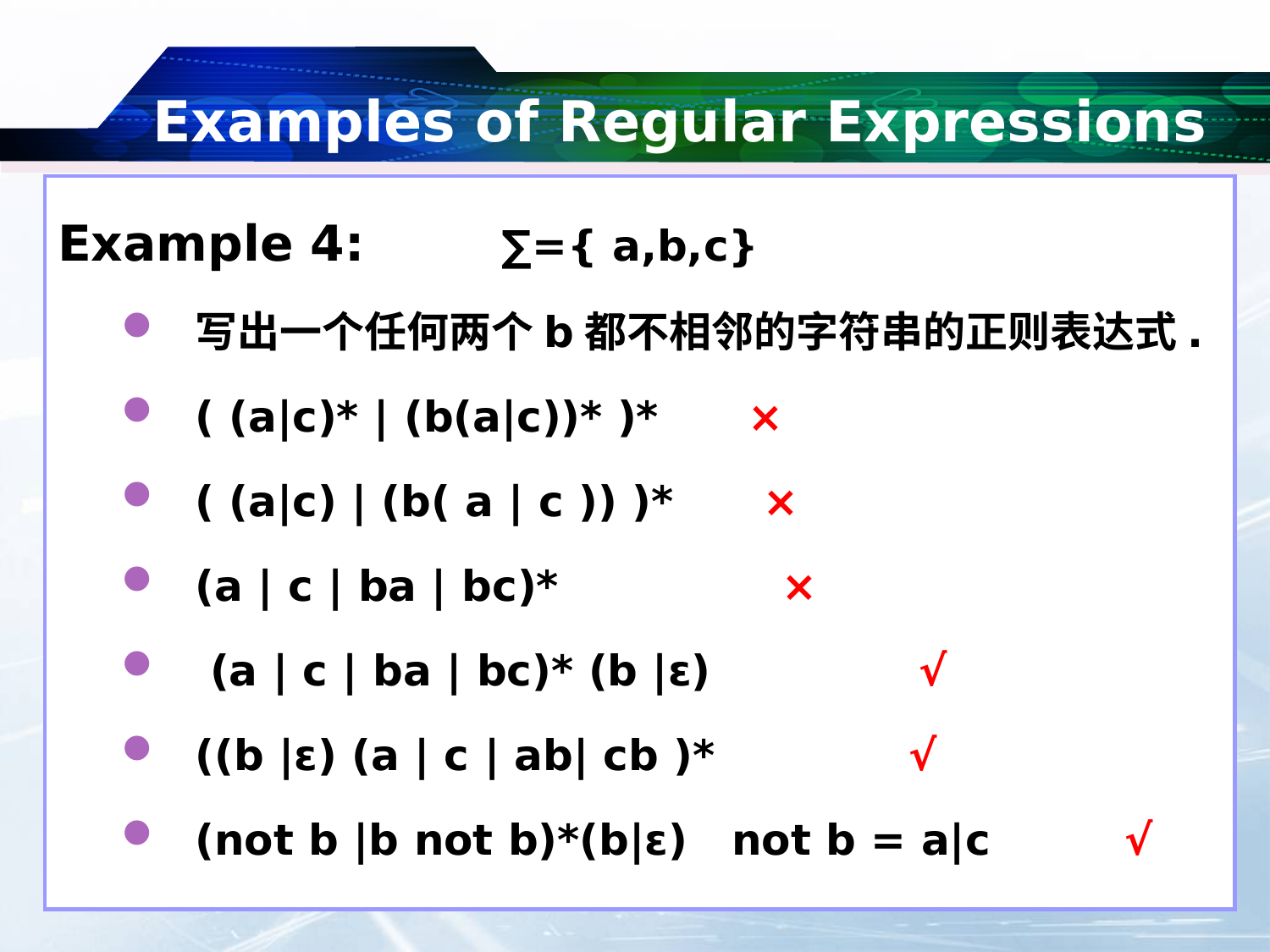

# Examples of Regular Expressions
Example 4:        ∑={ a,b,c}
写出一个任何两个b都不相邻的字符串的正则表达式.
( (a|c)* | (b(a|c))* )*      ×
( (a|c) | (b( a | c )) )*      ×
(a | c | ba | bc)*               ×
 (a | c | ba | bc)* (b |ε)              √
((b |ε) (a | c | ab| cb )*             √
(not b |b not b)*(b|ε)   not b = a|c         √